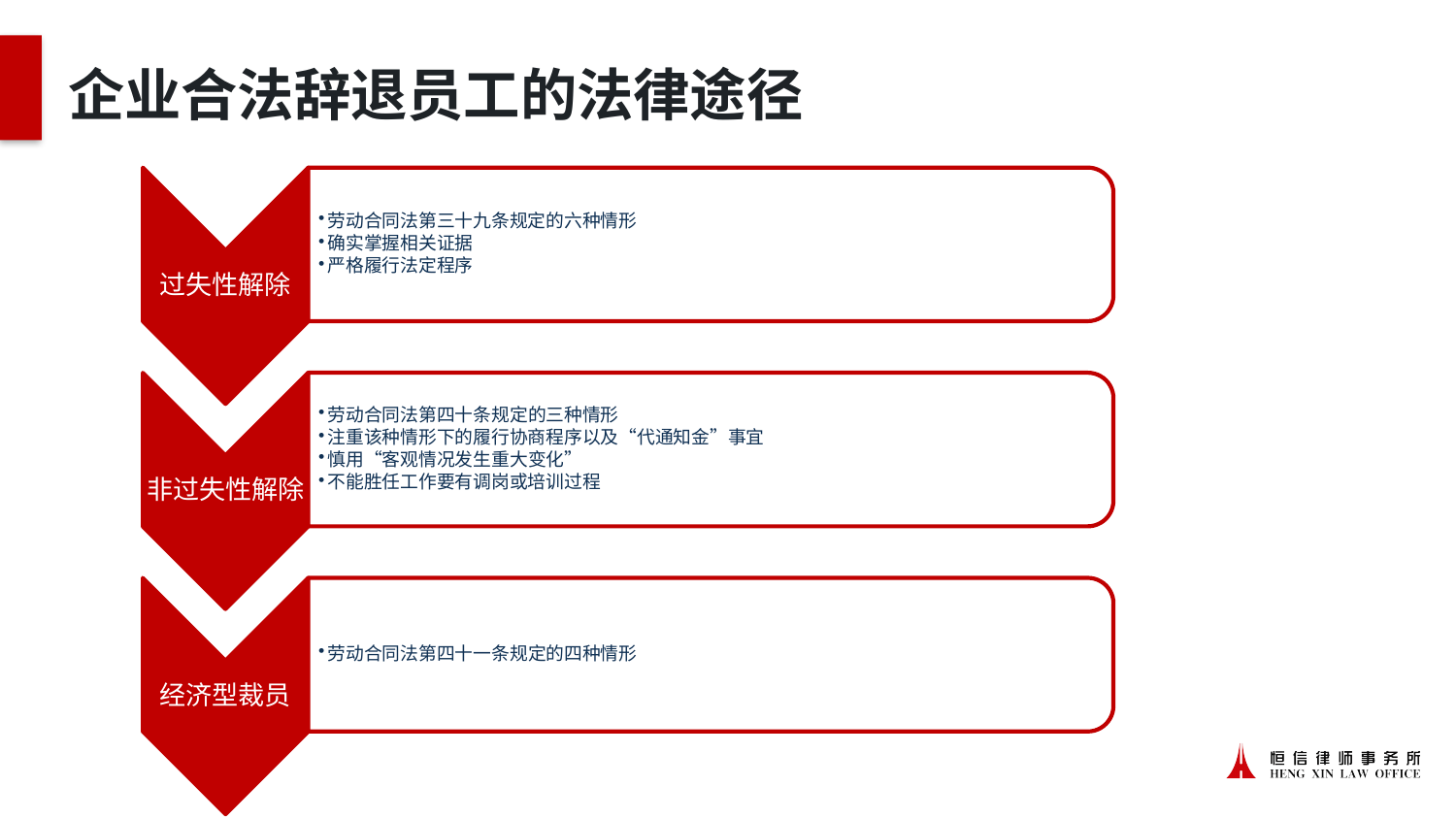

企业合法辞退员工的法律途径
过失性解除
劳动合同法第三十九条规定的六种情形
确实掌握相关证据
严格履行法定程序
非过失性解除
劳动合同法第四十条规定的三种情形
注重该种情形下的履行协商程序以及“代通知金”事宜
慎用“客观情况发生重大变化”
不能胜任工作要有调岗或培训过程
经济型裁员
劳动合同法第四十一条规定的四种情形